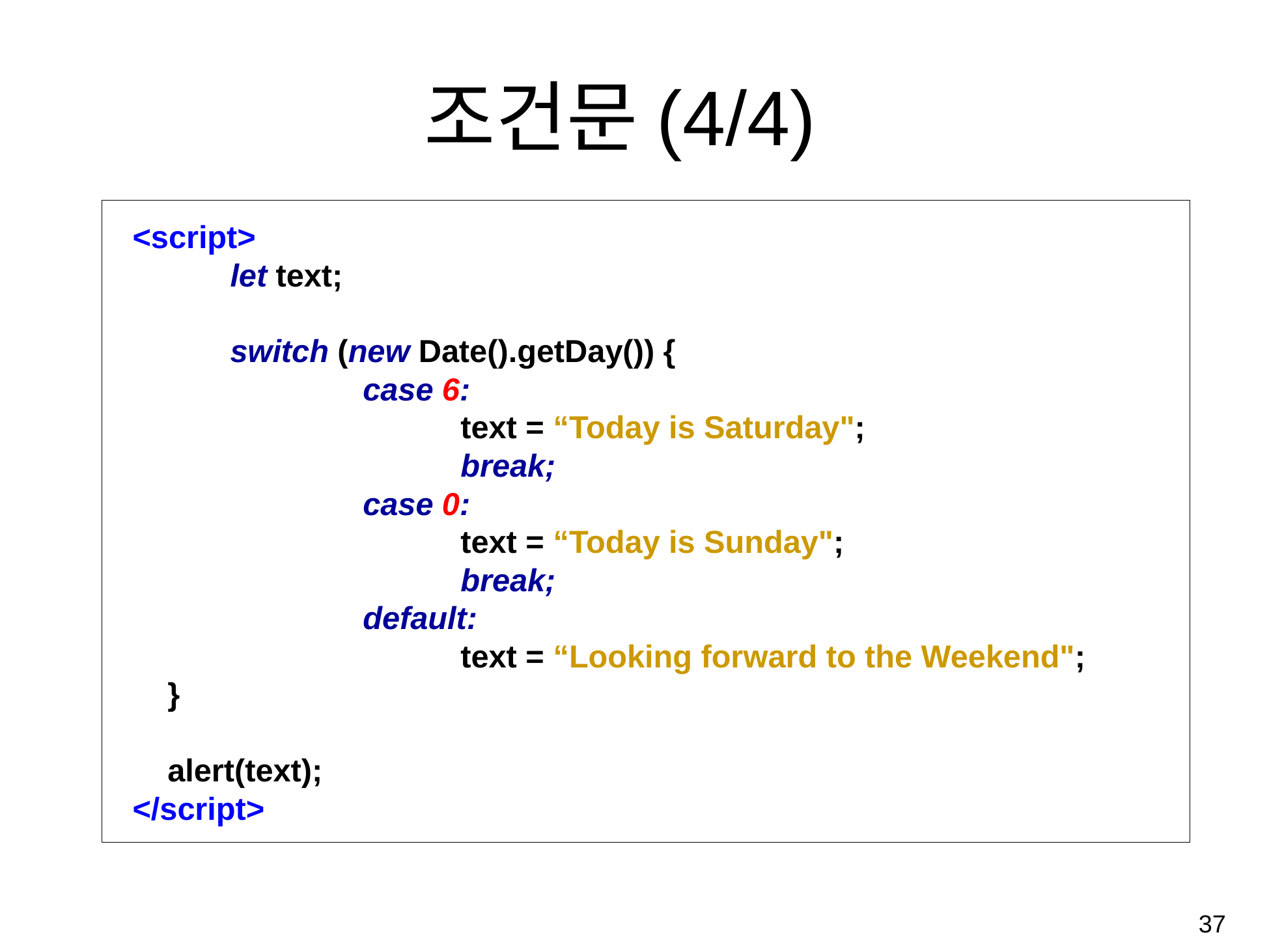

# 조건문(4/4)
<script>
	let text;

	switch (new Date().getDay()) {
		    case 6:
			    text = “Today is Saturday";
			    break;
		    case 0:
			    text = “Today is Sunday";
			    break;
		    default:
			    text = “Looking forward to the Weekend";
    }

    alert(text);
</script>
37